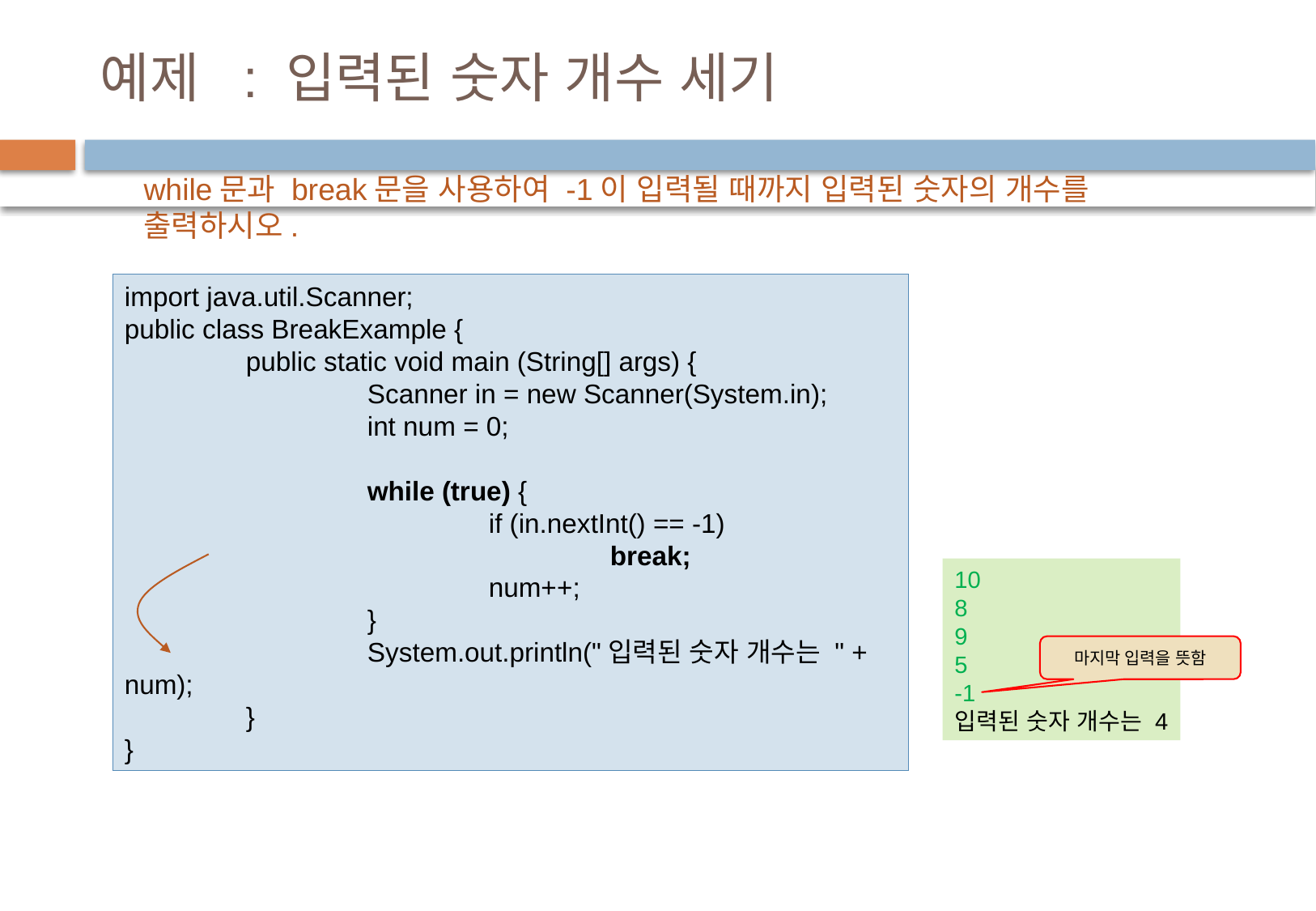

# 예제  : 입력된 숫자 개수 세기
while문과 break문을 사용하여 -1이 입력될 때까지 입력된 숫자의 개수를 출력하시오.
import java.util.Scanner;
public class BreakExample {
	public static void main (String[] args) {
		Scanner in = new Scanner(System.in);
		int num = 0;

		while (true) {
			if (in.nextInt() == -1)
				break;
			num++;
		}
		System.out.println("입력된 숫자 개수는 " + num);
	}
}

10
8
9
5
-1
입력된 숫자 개수는 4
마지막 입력을 뜻함